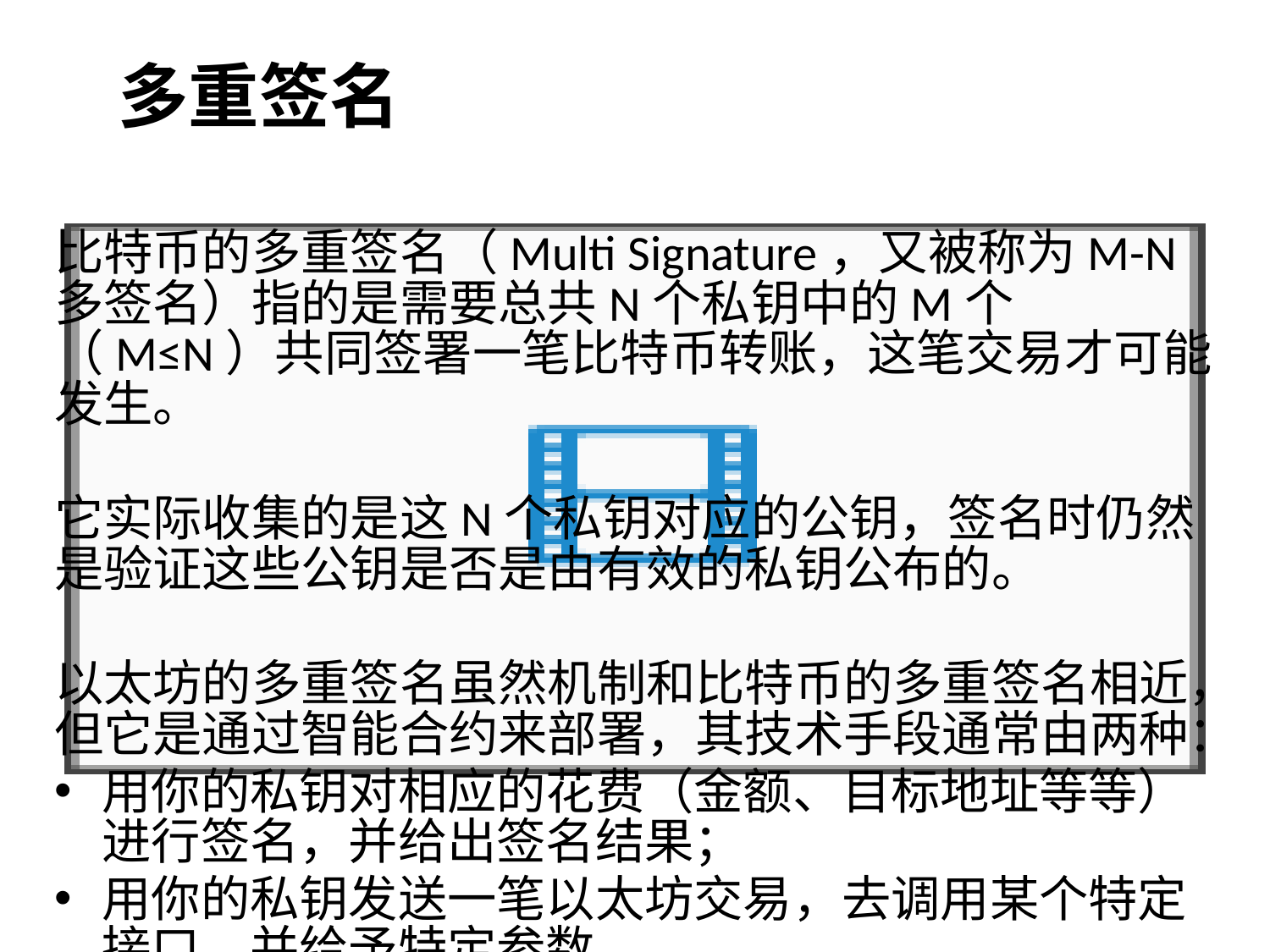

# 多重签名
比特币的多重签名（Multi Signature，又被称为M-N多签名）指的是需要总共N个私钥中的M个（M≤N）共同签署一笔比特币转账，这笔交易才可能发生。

它实际收集的是这N个私钥对应的公钥，签名时仍然是验证这些公钥是否是由有效的私钥公布的。

以太坊的多重签名虽然机制和比特币的多重签名相近，但它是通过智能合约来部署，其技术手段通常由两种：
用你的私钥对相应的花费（金额、目标地址等等）进行签名，并给出签名结果；
用你的私钥发送一笔以太坊交易，去调用某个特定接口，并给予特定参数。